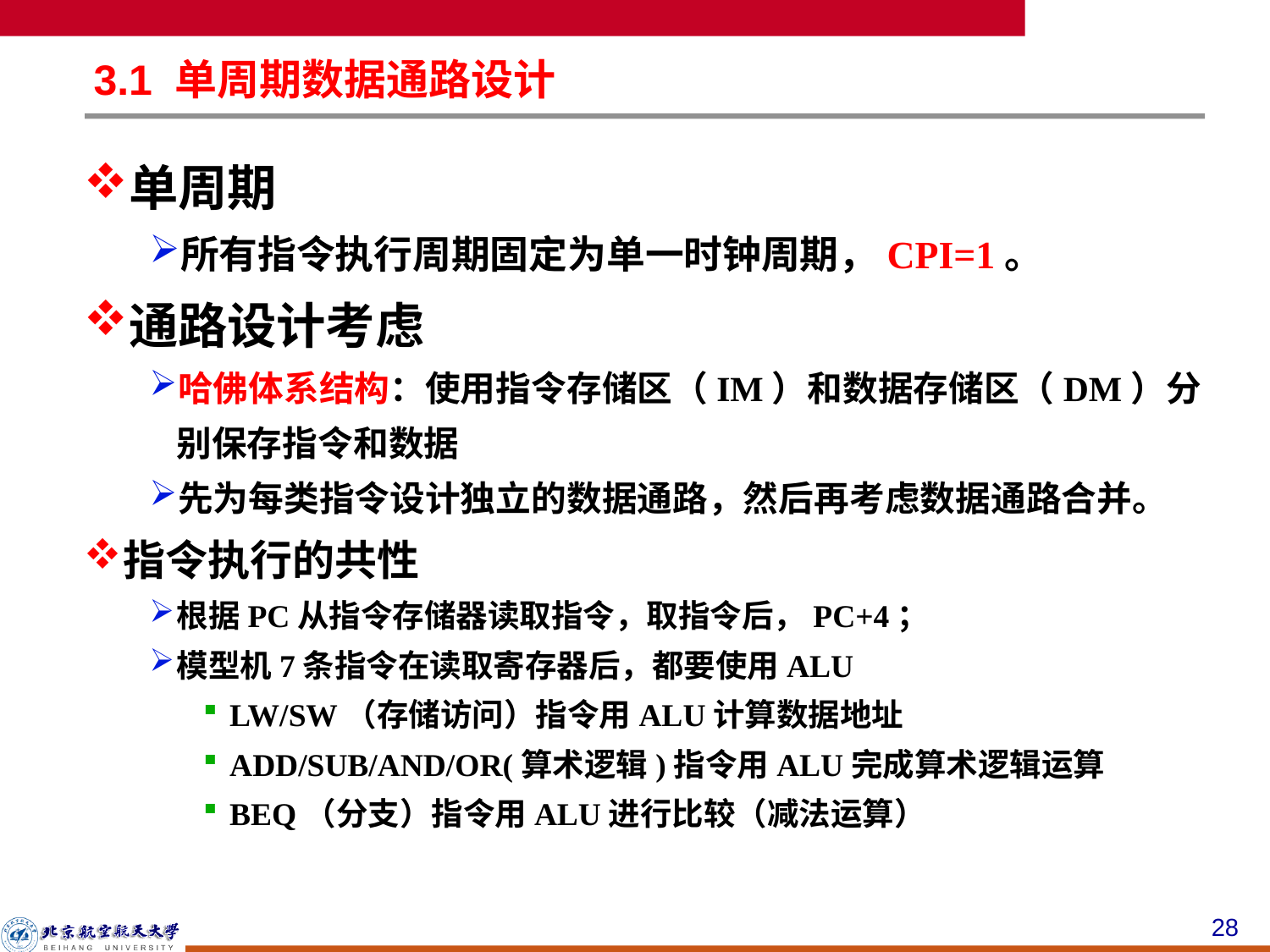

# 3.1 单周期数据通路设计
单周期
所有指令执行周期固定为单一时钟周期，CPI=1。
通路设计考虑
哈佛体系结构：使用指令存储区（IM）和数据存储区（DM）分别保存指令和数据
先为每类指令设计独立的数据通路，然后再考虑数据通路合并。
指令执行的共性
根据PC从指令存储器读取指令，取指令后，PC+4；
模型机7条指令在读取寄存器后，都要使用ALU
LW/SW（存储访问）指令用ALU计算数据地址
ADD/SUB/AND/OR(算术逻辑)指令用ALU完成算术逻辑运算
BEQ（分支）指令用ALU进行比较（减法运算）